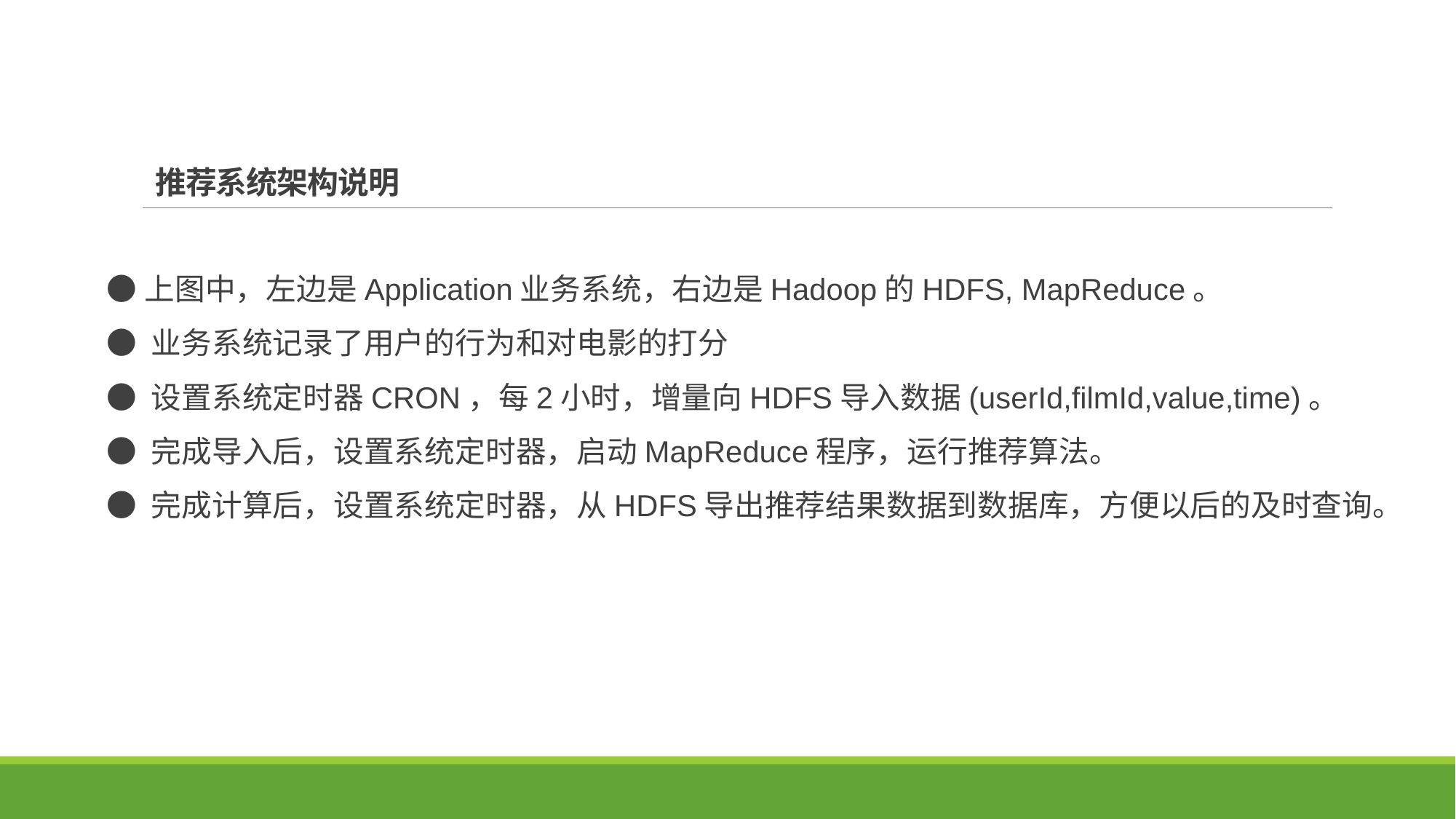

# 推荐系统架构说明

●上图中，左边是Application业务系统，右边是Hadoop的HDFS, MapReduce。
● 业务系统记录了用户的行为和对电影的打分
● 设置系统定时器CRON，每2小时，增量向HDFS导入数据(userId,filmId,value,time)。
● 完成导入后，设置系统定时器，启动MapReduce程序，运行推荐算法。
● 完成计算后，设置系统定时器，从HDFS导出推荐结果数据到数据库，方便以后的及时查询。